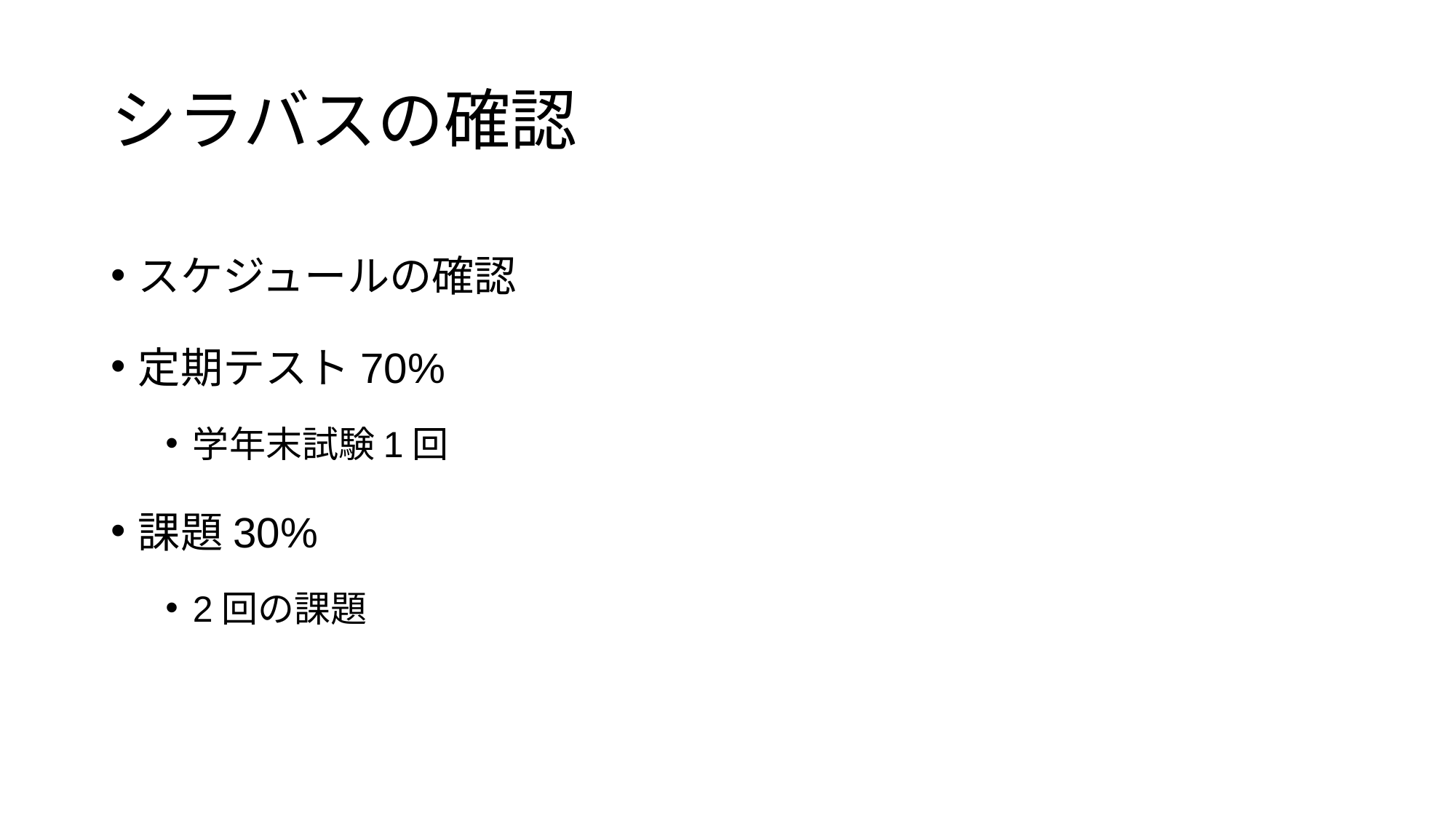

# シラバスの確認
スケジュールの確認
定期テスト70%
学年末試験1回
課題30%
2回の課題